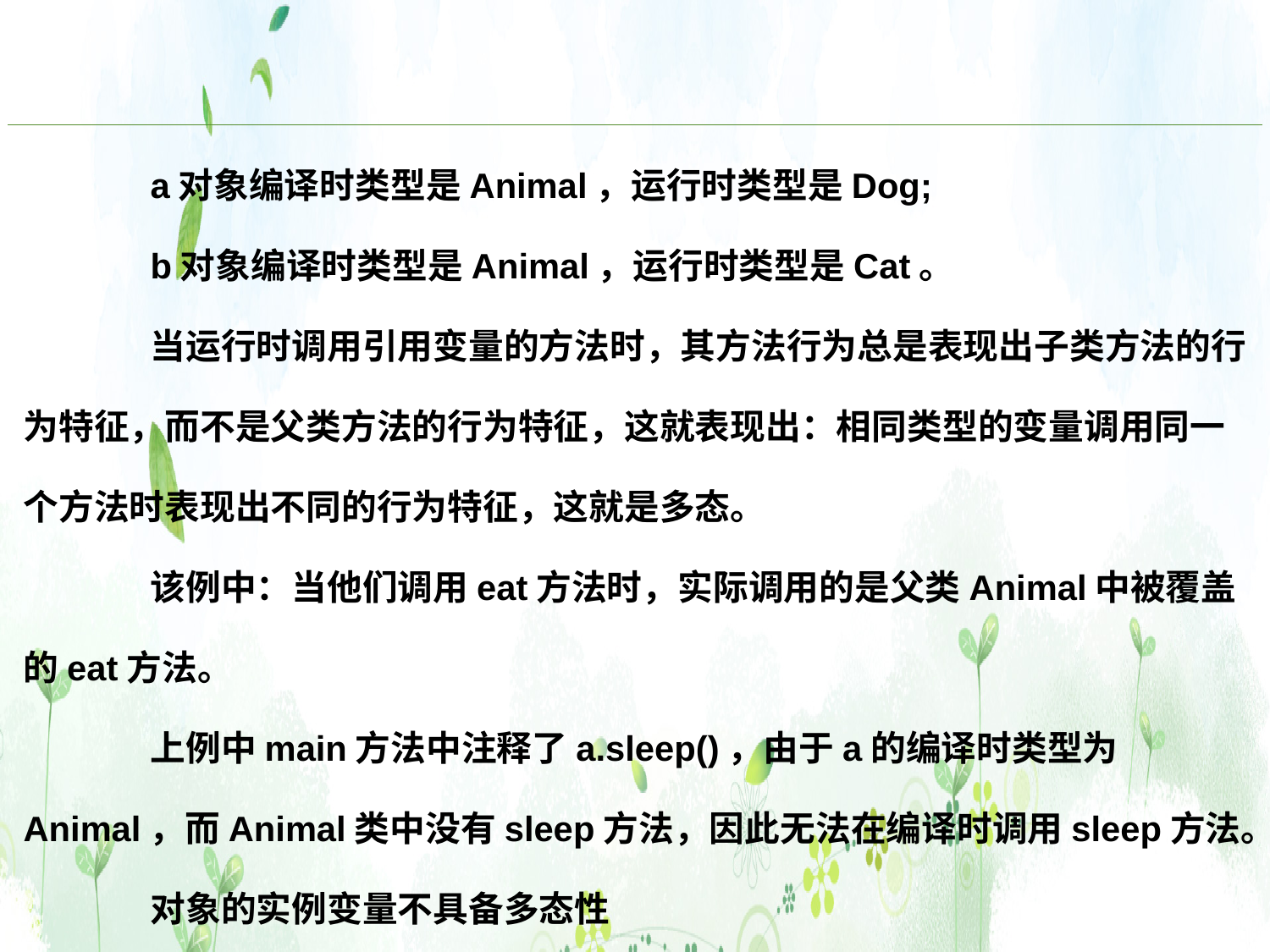

a对象编译时类型是Animal，运行时类型是Dog;
	b对象编译时类型是Animal，运行时类型是Cat。
	当运行时调用引用变量的方法时，其方法行为总是表现出子类方法的行为特征，而不是父类方法的行为特征，这就表现出：相同类型的变量调用同一个方法时表现出不同的行为特征，这就是多态。
	该例中：当他们调用eat方法时，实际调用的是父类Animal中被覆盖的eat方法。
	上例中main方法中注释了a.sleep()，由于a的编译时类型为Animal，而Animal类中没有sleep方法，因此无法在编译时调用sleep方法。
	对象的实例变量不具备多态性
	上例中a,b对象分别调用了month,可以看到，其输出结果都是2